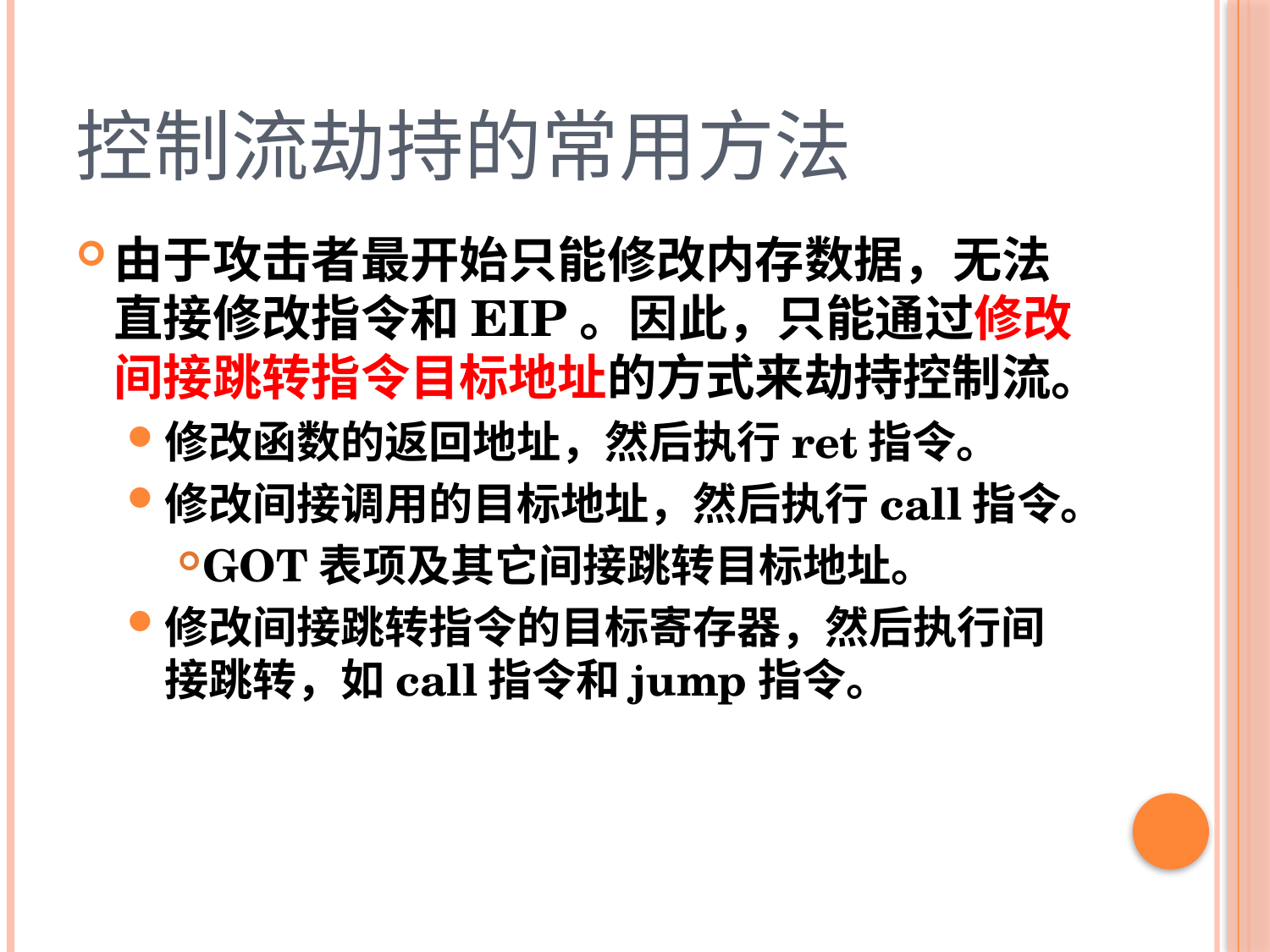

# 控制流劫持的常用方法
由于攻击者最开始只能修改内存数据，无法直接修改指令和EIP。因此，只能通过修改间接跳转指令目标地址的方式来劫持控制流。
修改函数的返回地址，然后执行ret指令。
修改间接调用的目标地址，然后执行call指令。
GOT表项及其它间接跳转目标地址。
修改间接跳转指令的目标寄存器，然后执行间接跳转，如call指令和jump指令。